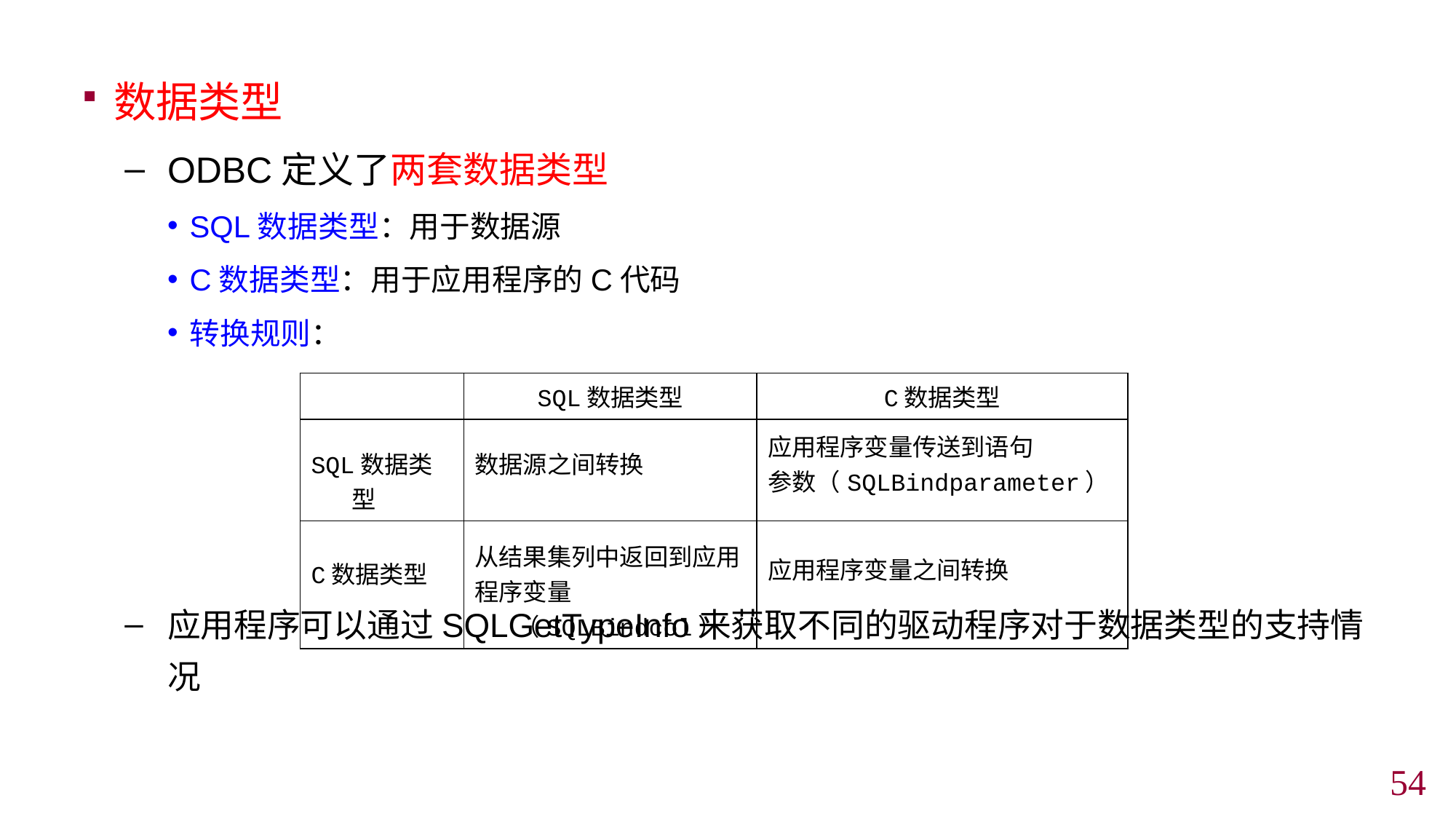

数据类型
ODBC定义了两套数据类型
SQL数据类型：用于数据源
C数据类型：用于应用程序的C代码
转换规则：

应用程序可以通过SQLGetTypeInfo来获取不同的驱动程序对于数据类型的支持情况
|  | SQL数据类型 | C数据类型 |
| --- | --- | --- |
| SQL数据类型 | 数据源之间转换 | 应用程序变量传送到语句 参数（SQLBindparameter） |
| C数据类型 | 从结果集列中返回到应用 程序变量（SQLBindcol） | 应用程序变量之间转换 |
54